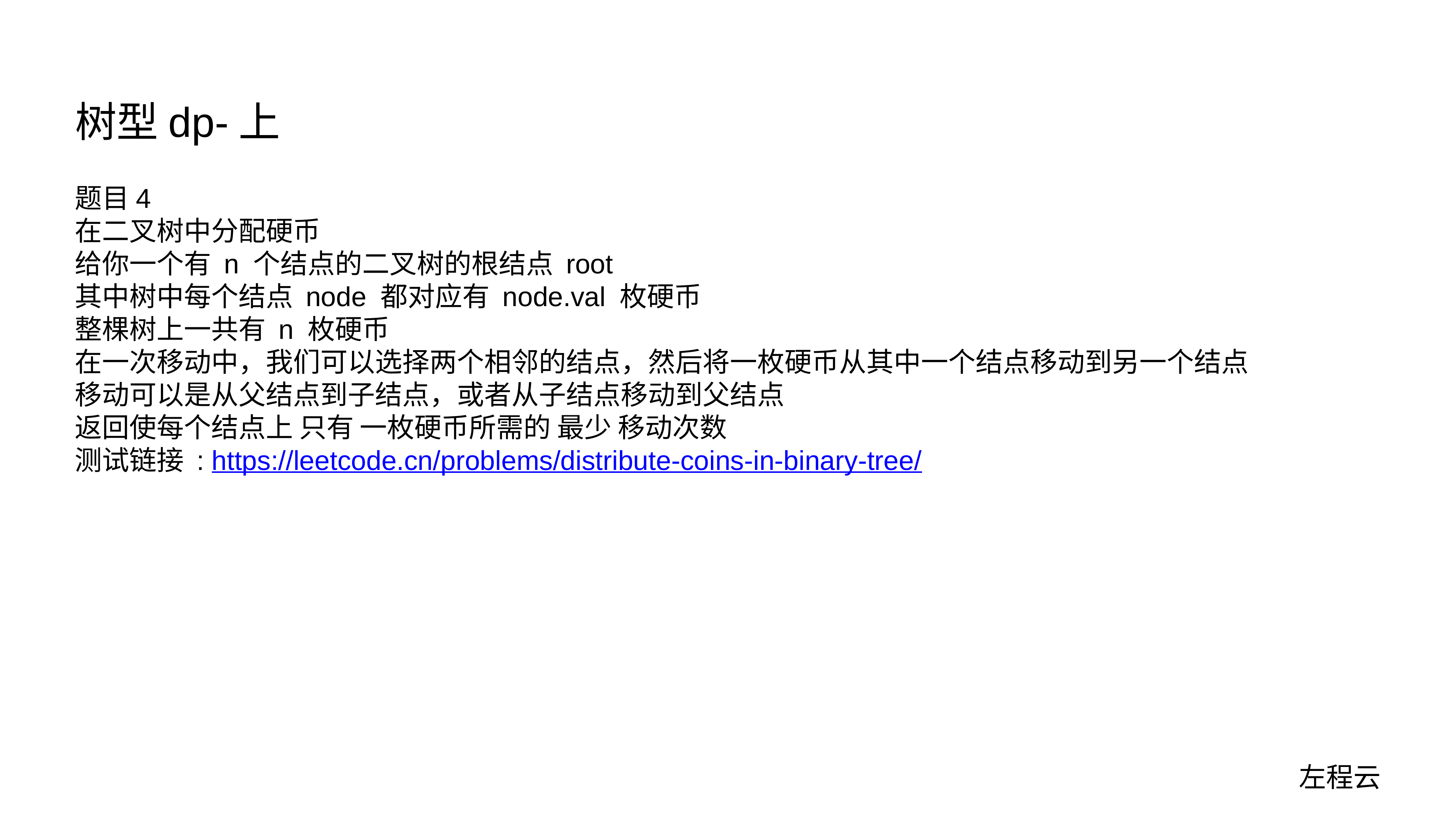

# 树型dp-上
题目4
在二叉树中分配硬币
给你一个有 n 个结点的二叉树的根结点 root
其中树中每个结点 node 都对应有 node.val 枚硬币
整棵树上一共有 n 枚硬币
在一次移动中，我们可以选择两个相邻的结点，然后将一枚硬币从其中一个结点移动到另一个结点
移动可以是从父结点到子结点，或者从子结点移动到父结点
返回使每个结点上 只有 一枚硬币所需的 最少 移动次数
测试链接 : https://leetcode.cn/problems/distribute-coins-in-binary-tree/
左程云